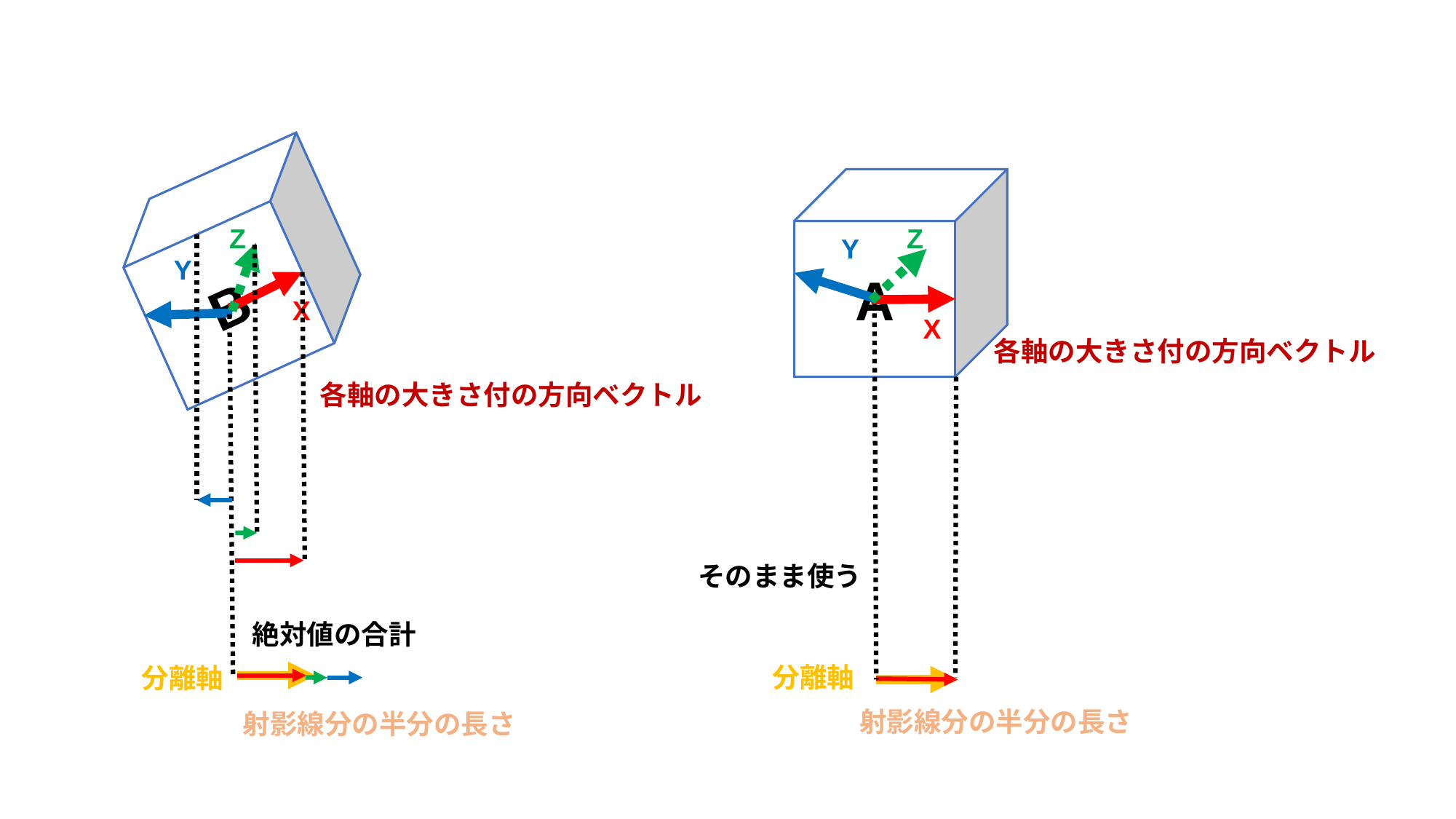

B
A
Z
Z
Y
Y
X
X
各軸の大きさ付の方向ベクトル
各軸の大きさ付の方向ベクトル
そのまま使う
絶対値の合計
分離軸
分離軸
射影線分の半分の長さ
射影線分の半分の長さ